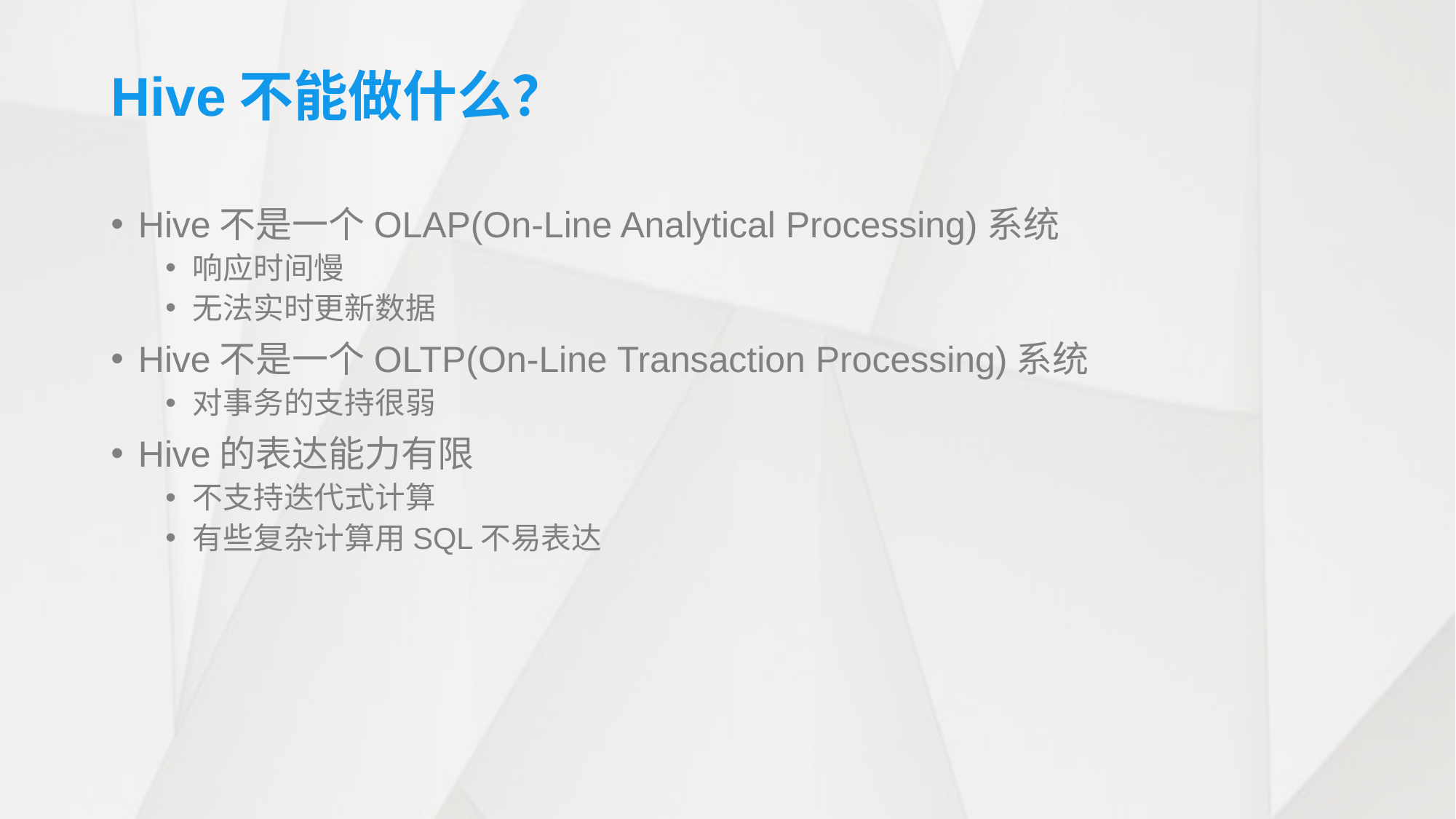

# Hive不能做什么？
Hive不是一个OLAP(On-Line Analytical Processing)系统
响应时间慢
无法实时更新数据
Hive不是一个OLTP(On-Line Transaction Processing)系统
对事务的支持很弱
Hive的表达能力有限
不支持迭代式计算
有些复杂计算用SQL不易表达